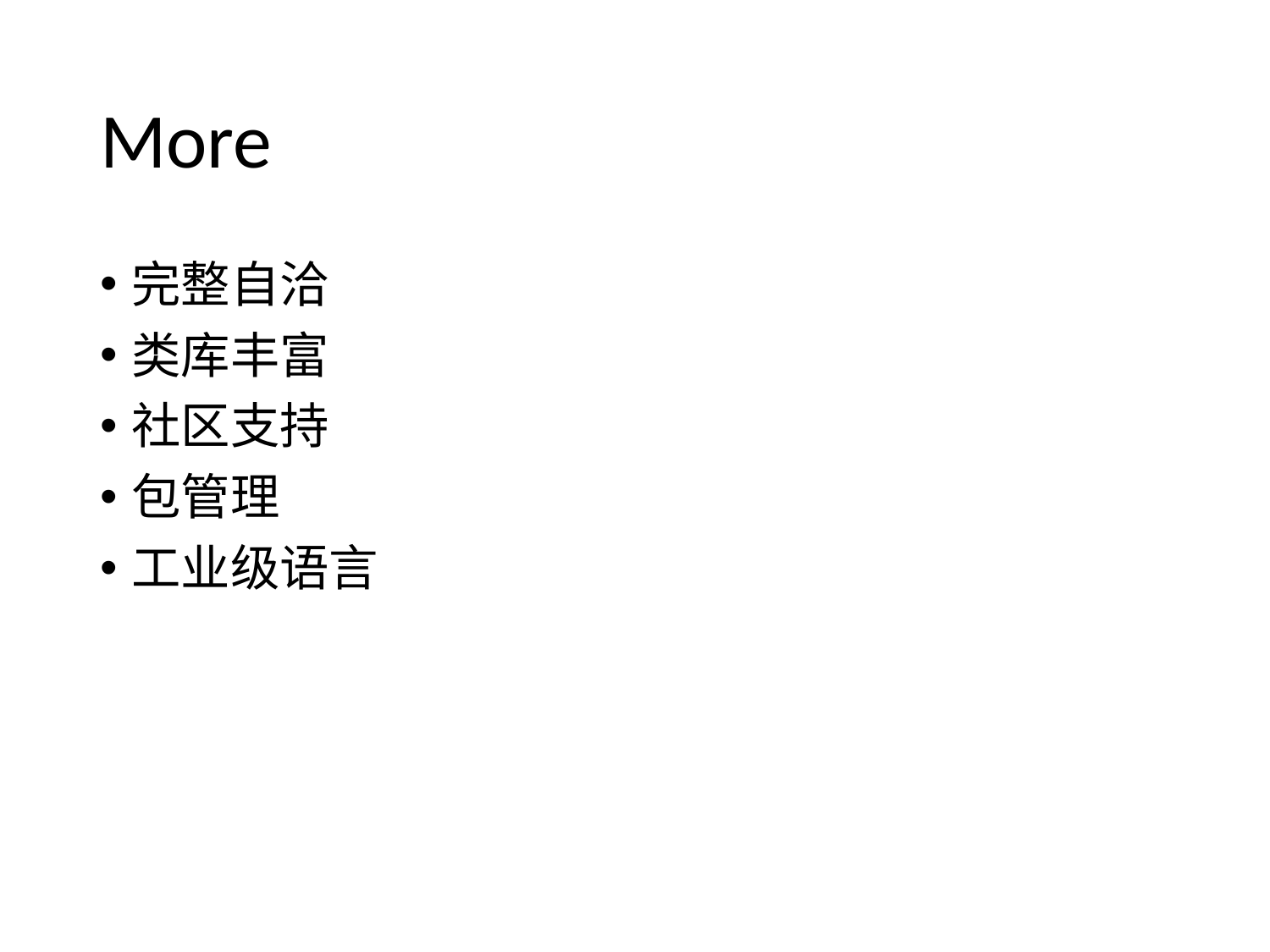

# More
完整自洽
类库丰富
社区支持
包管理
工业级语言